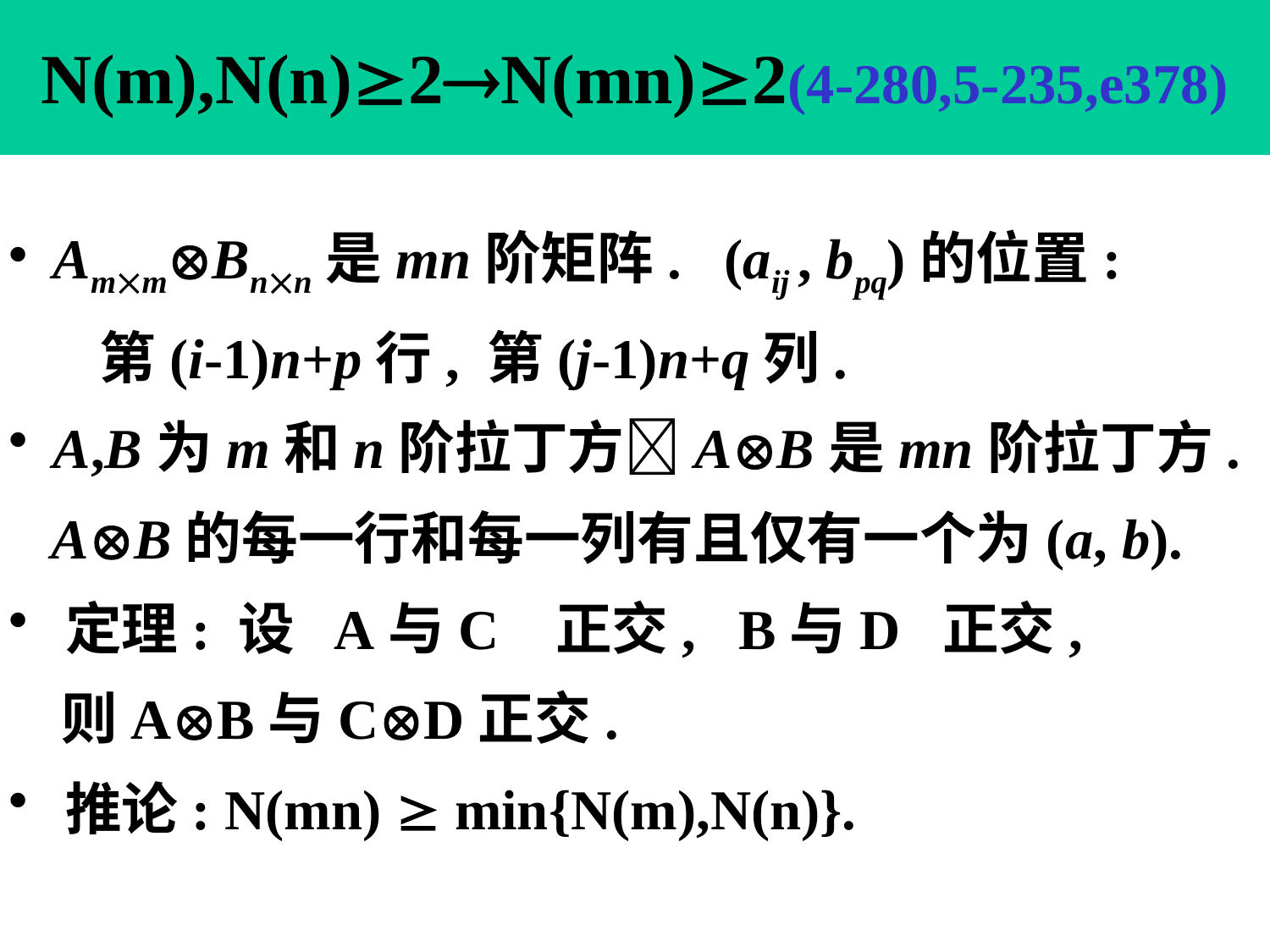

# N(m),N(n)≥2→N(mn)≥2(4-280,5-235,e378)
 Am×m⊗Bn×n是mn阶矩阵.   (aij , bpq)的位置:
      第(i-1)n+p行, 第(j-1)n+q列.
 A,B为m和n阶拉丁方⇒A⊗B是mn阶拉丁方.
   A⊗B的每一行和每一列有且仅有一个为(a, b).
 定理: 设  A与C   正交,   B与D  正交,
   则A⊗B与C⊗D正交.
 推论: N(mn) ≥ min{N(m),N(n)}.